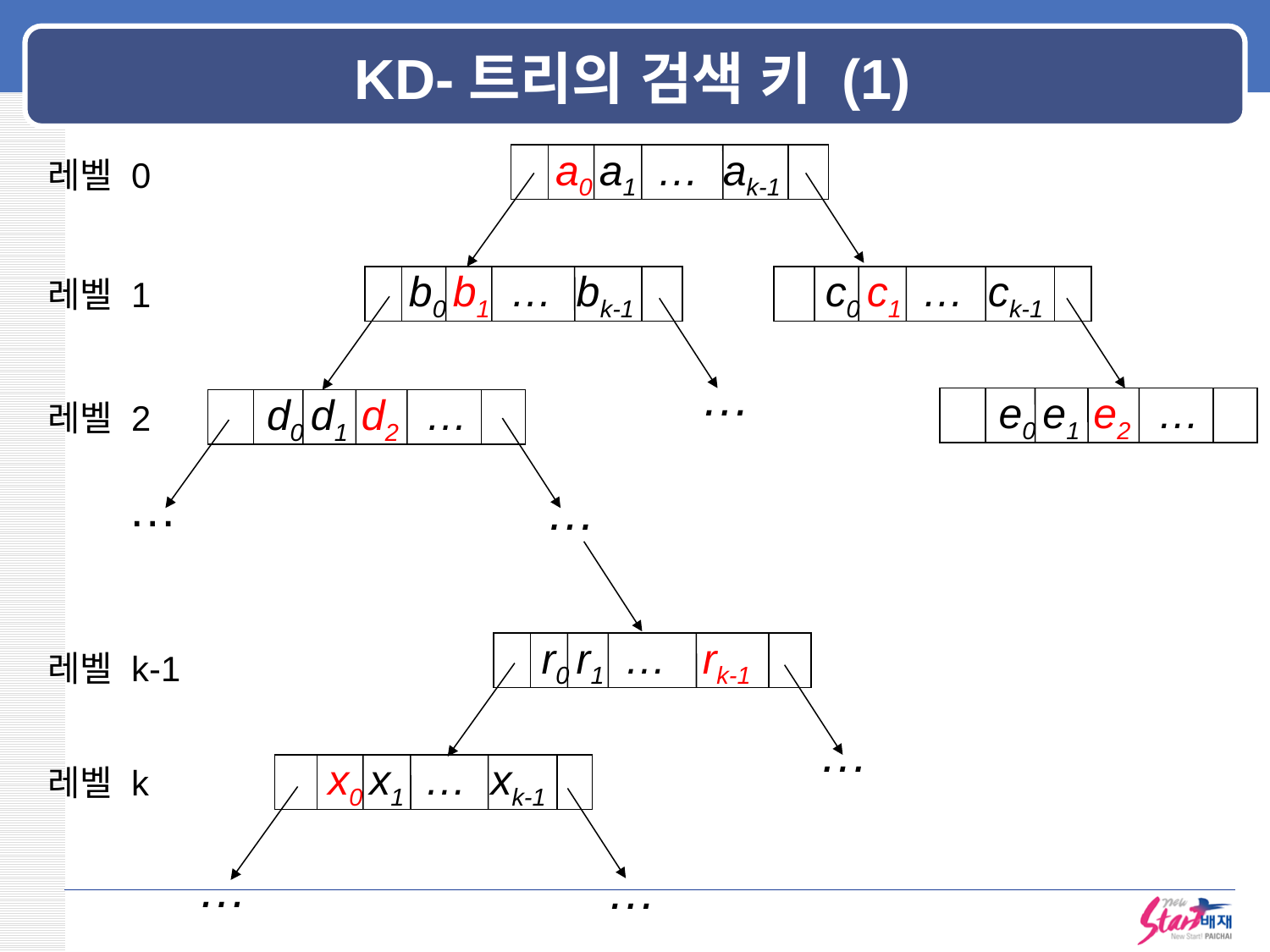

# KD-트리의 검색 키 (1)

a0 a1   …  ak-1

레벨 0

레벨 1

b0 b1   …  bk-1

c0 c1   …  ck-1

…

e0 e1  e2    …

레벨 2

d0 d1  d2    …

…
…

r0 r1   …   rk-1

레벨 k-1

…
레벨 k

x0 x1   …  xk-1

…
…